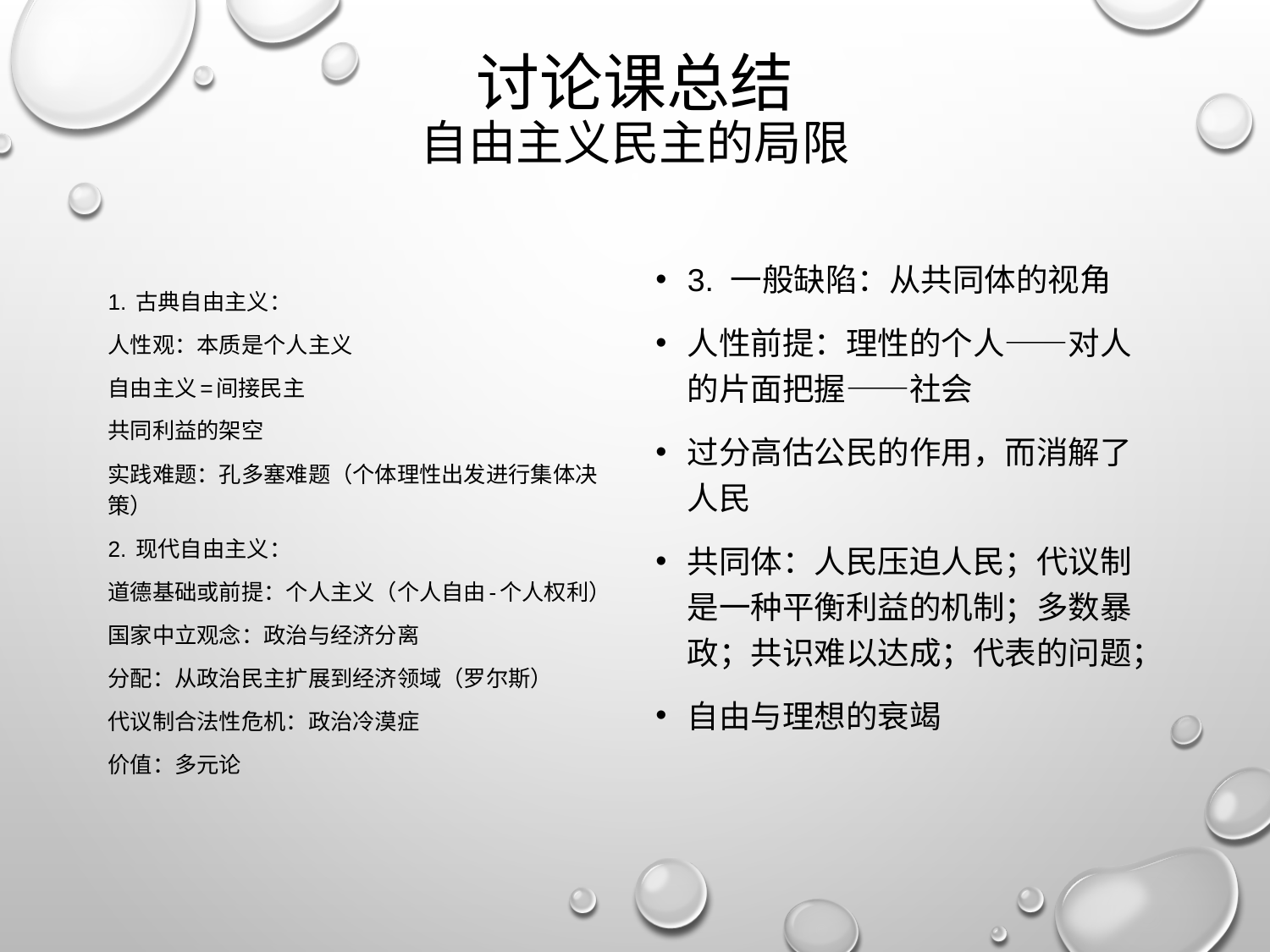

# 讨论课总结 自由主义民主的局限
3. 一般缺陷：从共同体的视角
人性前提：理性的个人——对人的片面把握——社会
过分高估公民的作用，而消解了人民
共同体：人民压迫人民；代议制是一种平衡利益的机制；多数暴政；共识难以达成；代表的问题；
自由与理想的衰竭

1. 古典自由主义：
人性观：本质是个人主义
自由主义=间接民主
共同利益的架空
实践难题：孔多塞难题（个体理性出发进行集体决策）
2. 现代自由主义：
道德基础或前提：个人主义（个人自由-个人权利）
国家中立观念：政治与经济分离
分配：从政治民主扩展到经济领域（罗尔斯）
代议制合法性危机：政治冷漠症
价值：多元论